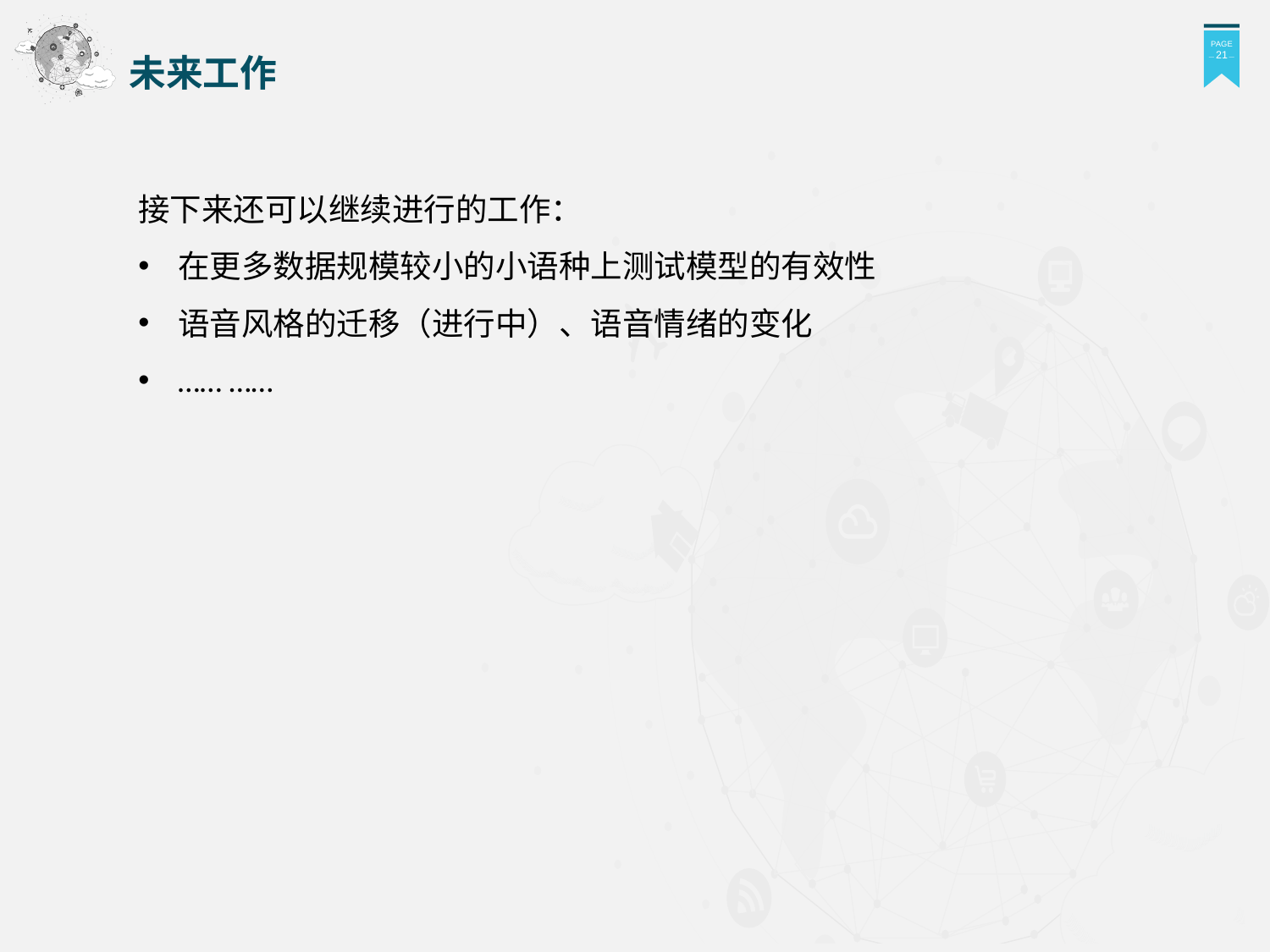

未来工作
接下来还可以继续进行的工作：
在更多数据规模较小的小语种上测试模型的有效性
语音风格的迁移（进行中）、语音情绪的变化
…… ……